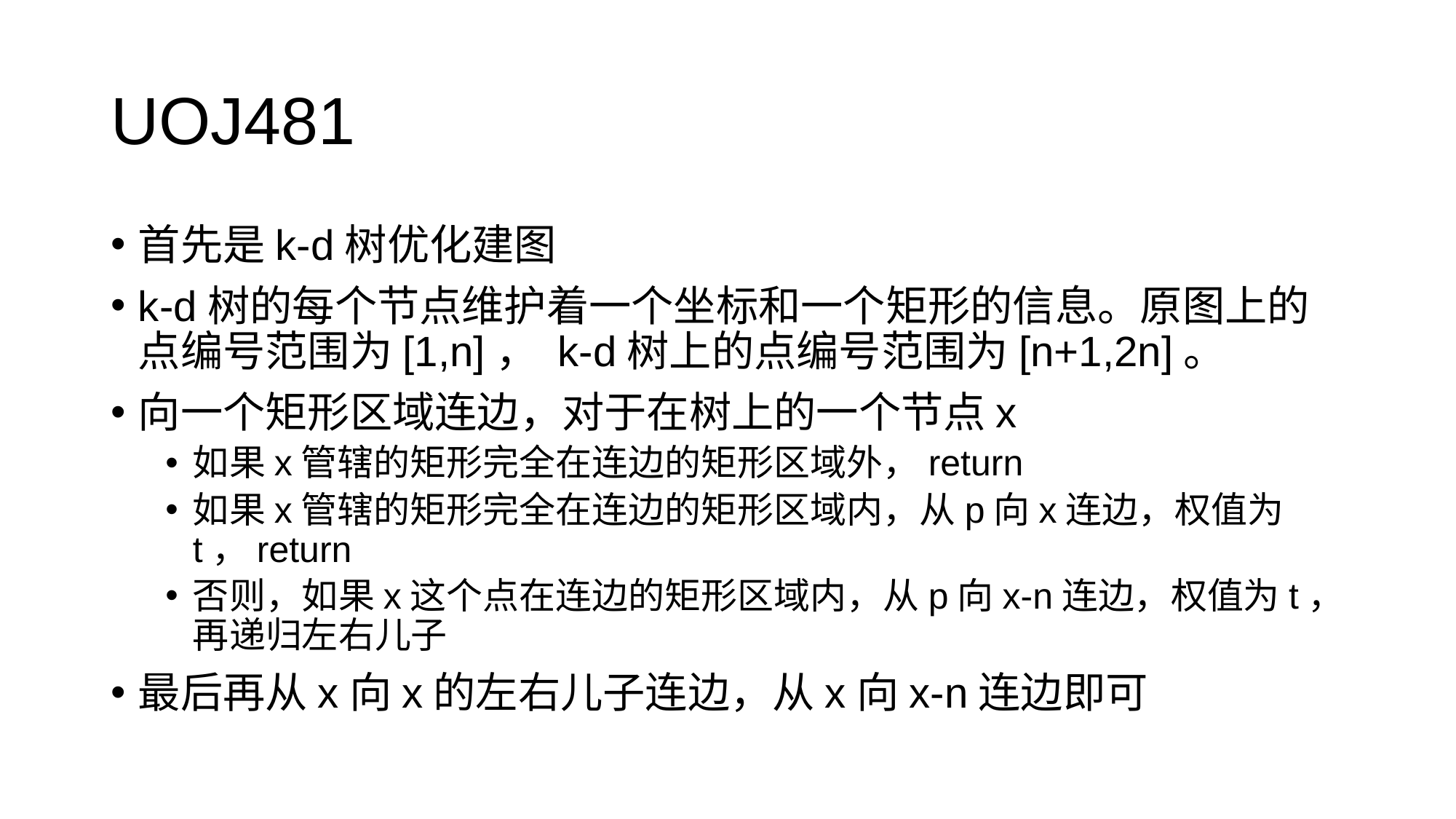

# UOJ481
首先是k-d树优化建图
k-d树的每个节点维护着一个坐标和一个矩形的信息。原图上的点编号范围为[1,n]， k-d树上的点编号范围为[n+1,2n]。
向一个矩形区域连边，对于在树上的一个节点x
如果x管辖的矩形完全在连边的矩形区域外，return
如果x管辖的矩形完全在连边的矩形区域内，从p向x连边，权值为t，return
否则，如果x这个点在连边的矩形区域内，从p向x-n连边，权值为t，再递归左右儿子
最后再从x向x的左右儿子连边，从x向x-n连边即可